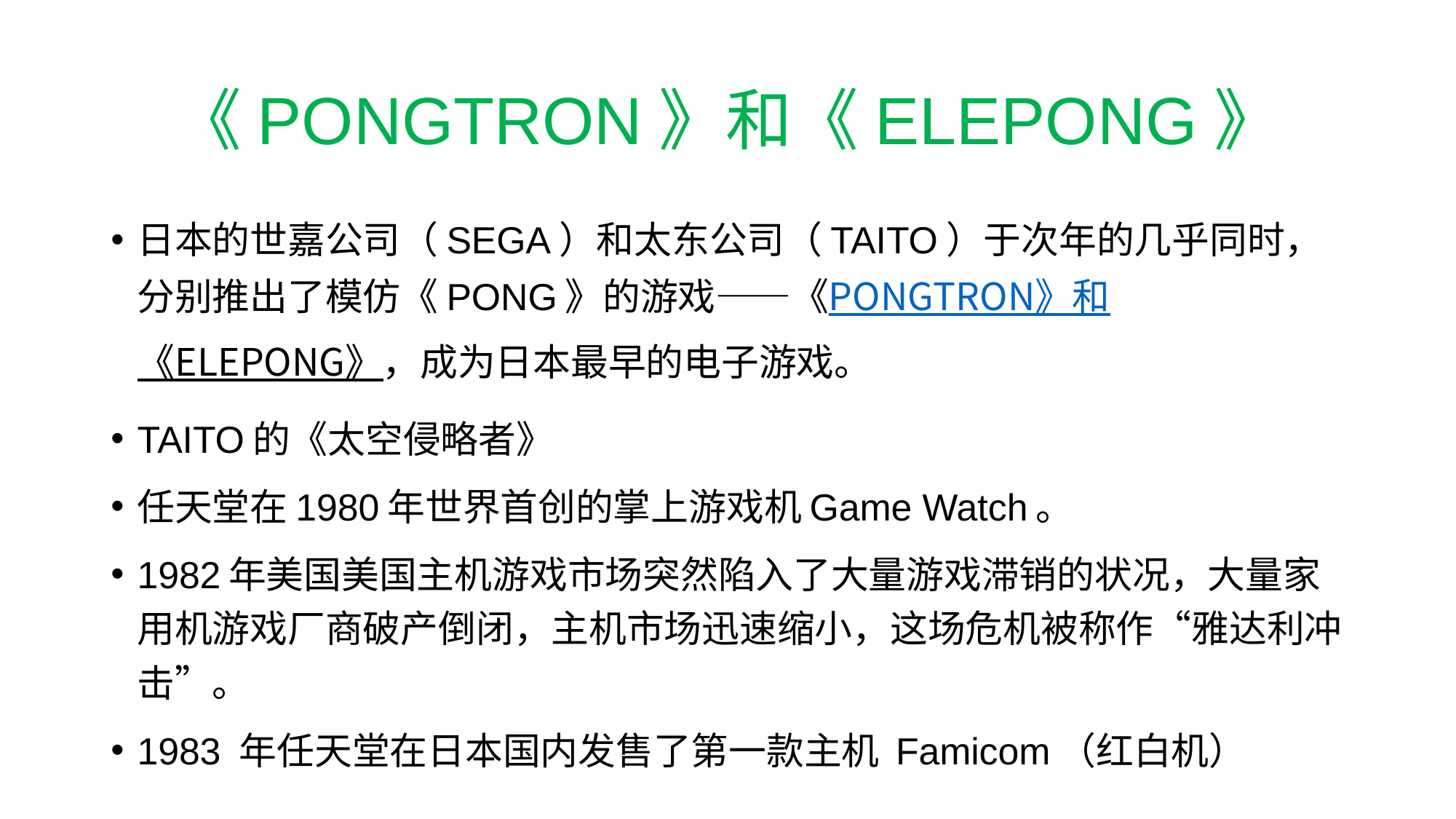

# 《PONGTRON》和《ELEPONG》
日本的世嘉公司（SEGA）和太东公司（TAITO）于次年的几乎同时，分别推出了模仿《PONG》的游戏——《PONGTRON》和《ELEPONG》，成为日本最早的电子游戏。
TAITO的《太空侵略者》
任天堂在1980年世界首创的掌上游戏机Game Watch。
1982年美国美国主机游戏市场突然陷入了大量游戏滞销的状况，大量家用机游戏厂商破产倒闭，主机市场迅速缩小，这场危机被称作“雅达利冲击”。
1983 年任天堂在日本国内发售了第一款主机 Famicom（红白机）